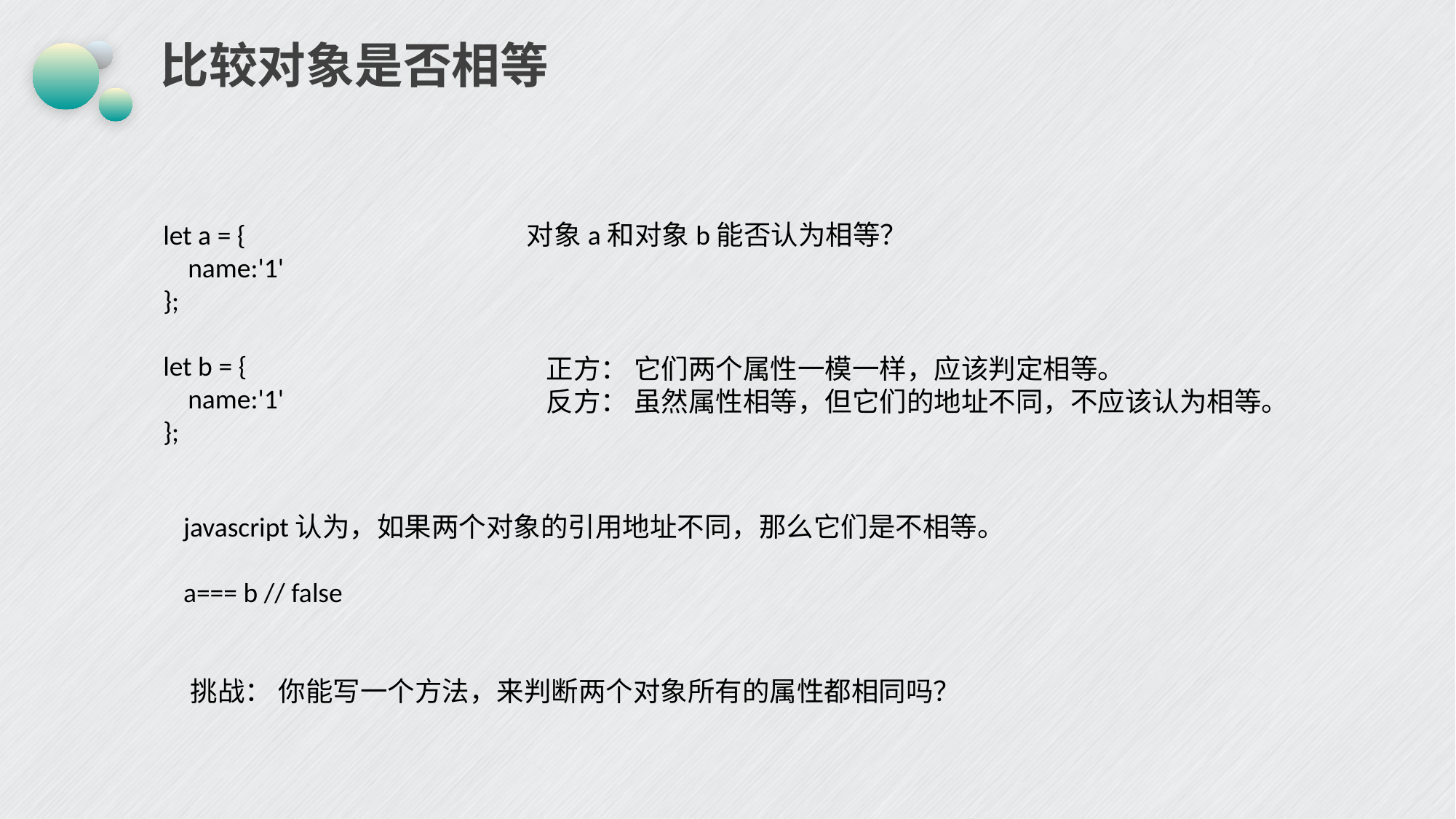

# 比较对象是否相等

let a = {
    name:'1'
};

let b = {
    name:'1'
};
对象a和对象b能否认为相等？
正方： 它们两个属性一模一样，应该判定相等。
反方： 虽然属性相等，但它们的地址不同，不应该认为相等。
javascript认为，如果两个对象的引用地址不同，那么它们是不相等。

a=== b // false
挑战： 你能写一个方法，来判断两个对象所有的属性都相同吗？